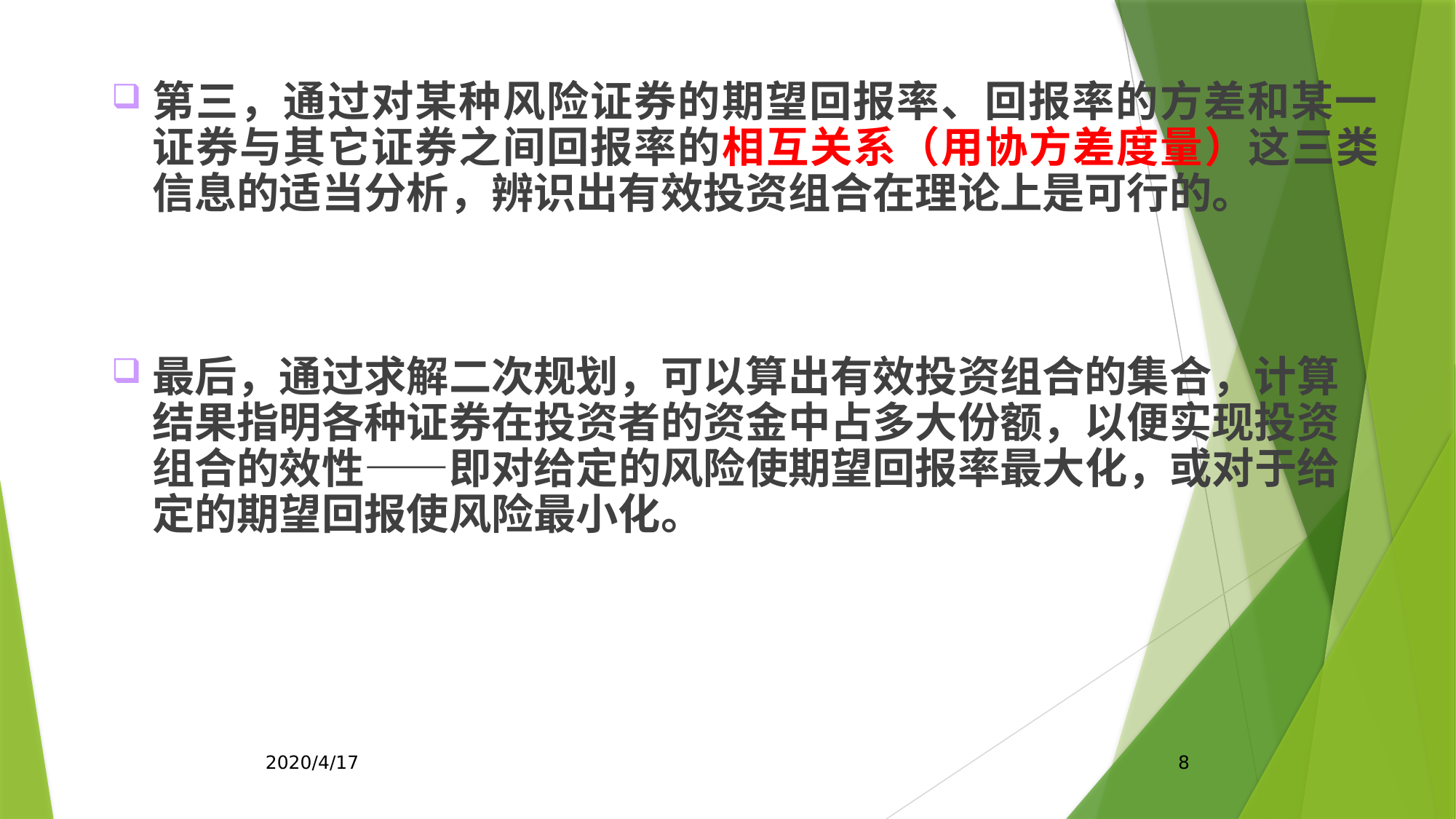

第三，通过对某种风险证券的期望回报率、回报率的方差和某一证券与其它证券之间回报率的相互关系（用协方差度量）这三类信息的适当分析，辨识出有效投资组合在理论上是可行的。

最后，通过求解二次规划，可以算出有效投资组合的集合，计算结果指明各种证券在投资者的资金中占多大份额，以便实现投资组合的效性——即对给定的风险使期望回报率最大化，或对于给定的期望回报使风险最小化。

2020/4/17
8